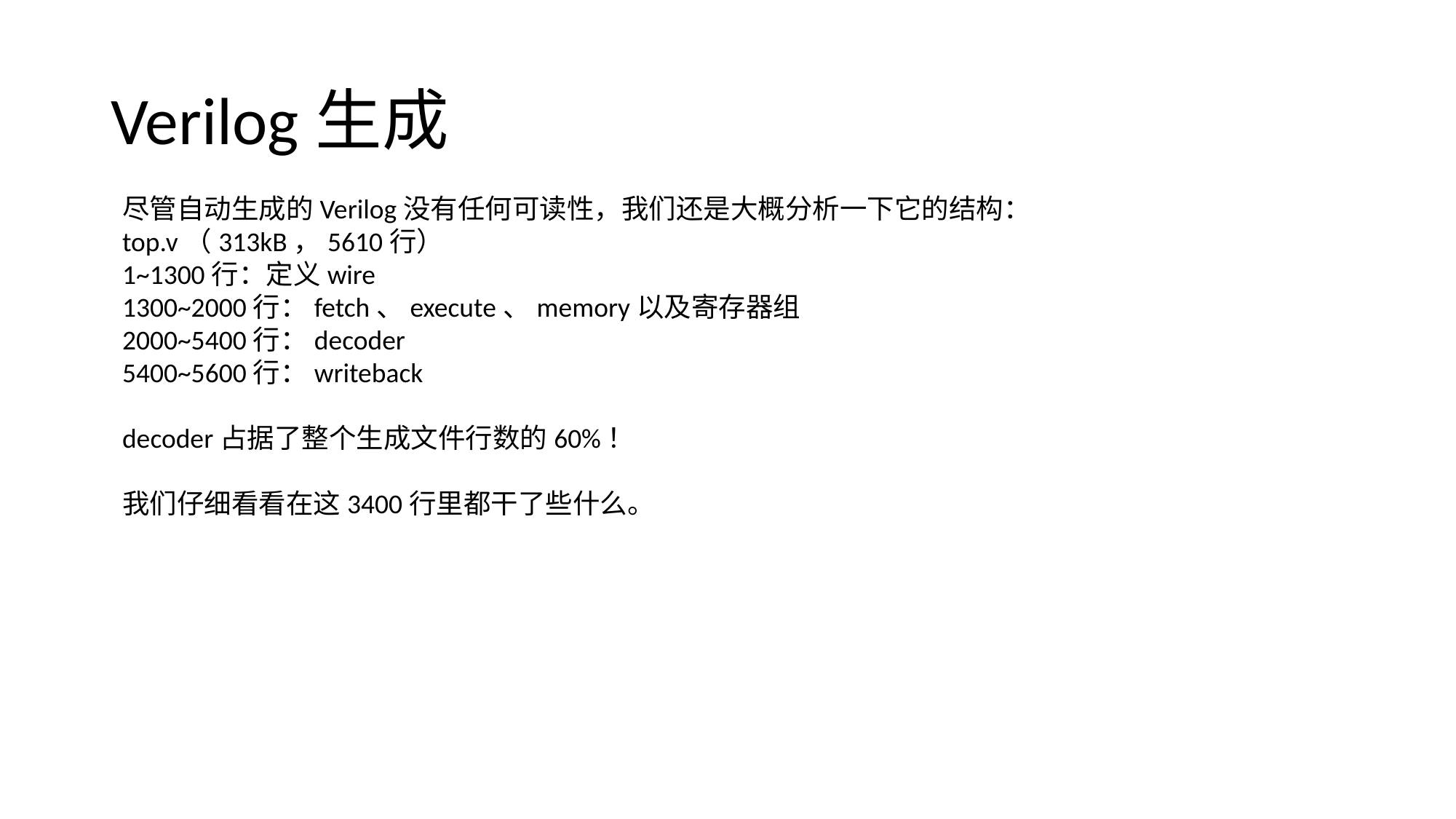

# Verilog生成
尽管自动生成的Verilog没有任何可读性，我们还是大概分析一下它的结构：
top.v（313kB，5610行）
1~1300行：定义wire
1300~2000行：fetch、execute、memory以及寄存器组
2000~5400行：decoder
5400~5600行：writeback

decoder占据了整个生成文件行数的60%！

我们仔细看看在这3400行里都干了些什么。